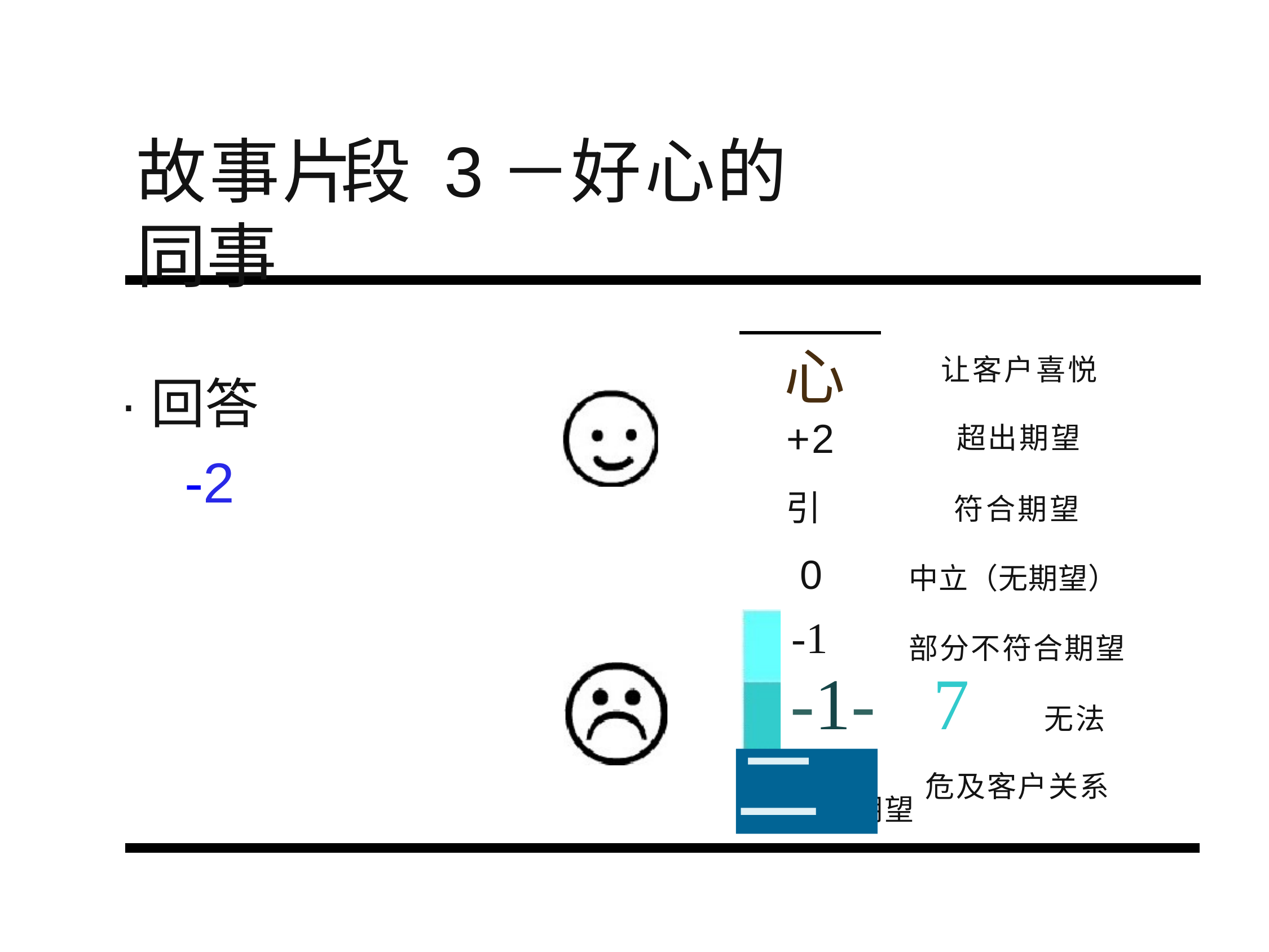

故事片段 3－好心的同事

·回答

心
+2
引
0
-1
-1-	7	无法符合期望
让客户喜悦

超出期望
-2
符合期望
中立（无期望）

部分不符合期望

二
危及客户关系